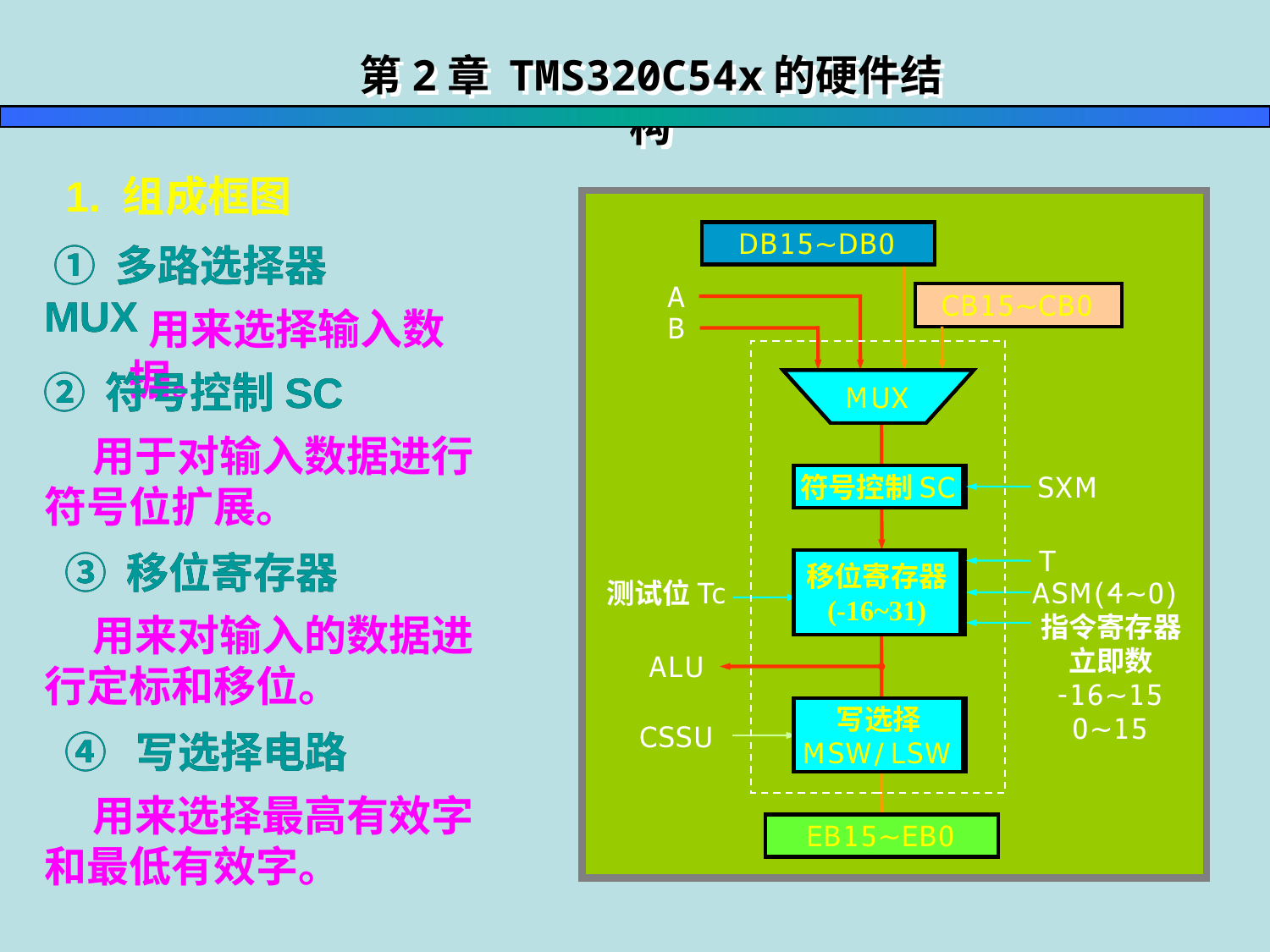

第2章 TMS320C54x的硬件结构

 1. 组成框图

DB15~DB0

A
CB15~CB0

B

MUX

符号控制SC
SXM

T
移位寄存器
(-16~31)

测试位Tc
ASM(4~0)

指令寄存器
立即数
-16~15
0~15

ALU

写选择
MSW/LSW
CSSU

EB15~EB0
 ① 多路选择器MUX
 ① 多路选择器MUX
 用来选择输入数据。

 ② 符号控制SC
 ② 符号控制SC
MUX
MUX
MUX
    用于对输入数据进行符号位扩展。
符号控制SC
符号控制SC
 ③ 移位寄存器
 ③ 移位寄存器
移位寄存器
(-16~31)
移位寄存器
(-16~31)
移位寄存器
(-16~31)
移位寄存器
(-16~31)
    用来对输入的数据进行定标和移位。
写选择
MSW/LSW
写选择
MSW/LSW
写选择
MSW/LSW
 ④  写选择电路
 ④  写选择电路
    用来选择最高有效字和最低有效字。
54